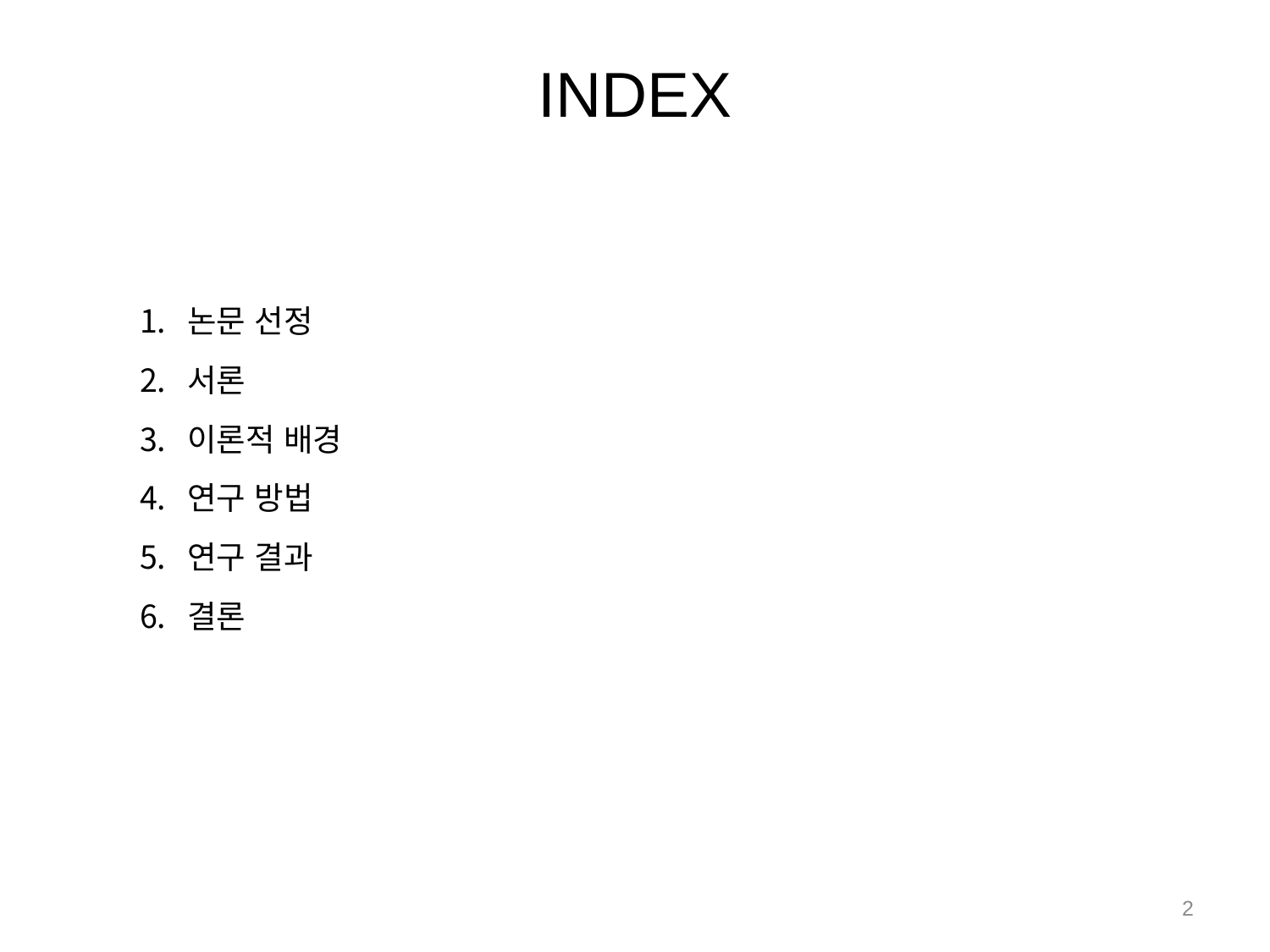

# INDEX

논문 선정
서론
이론적 배경
연구 방법
연구 결과
결론

2